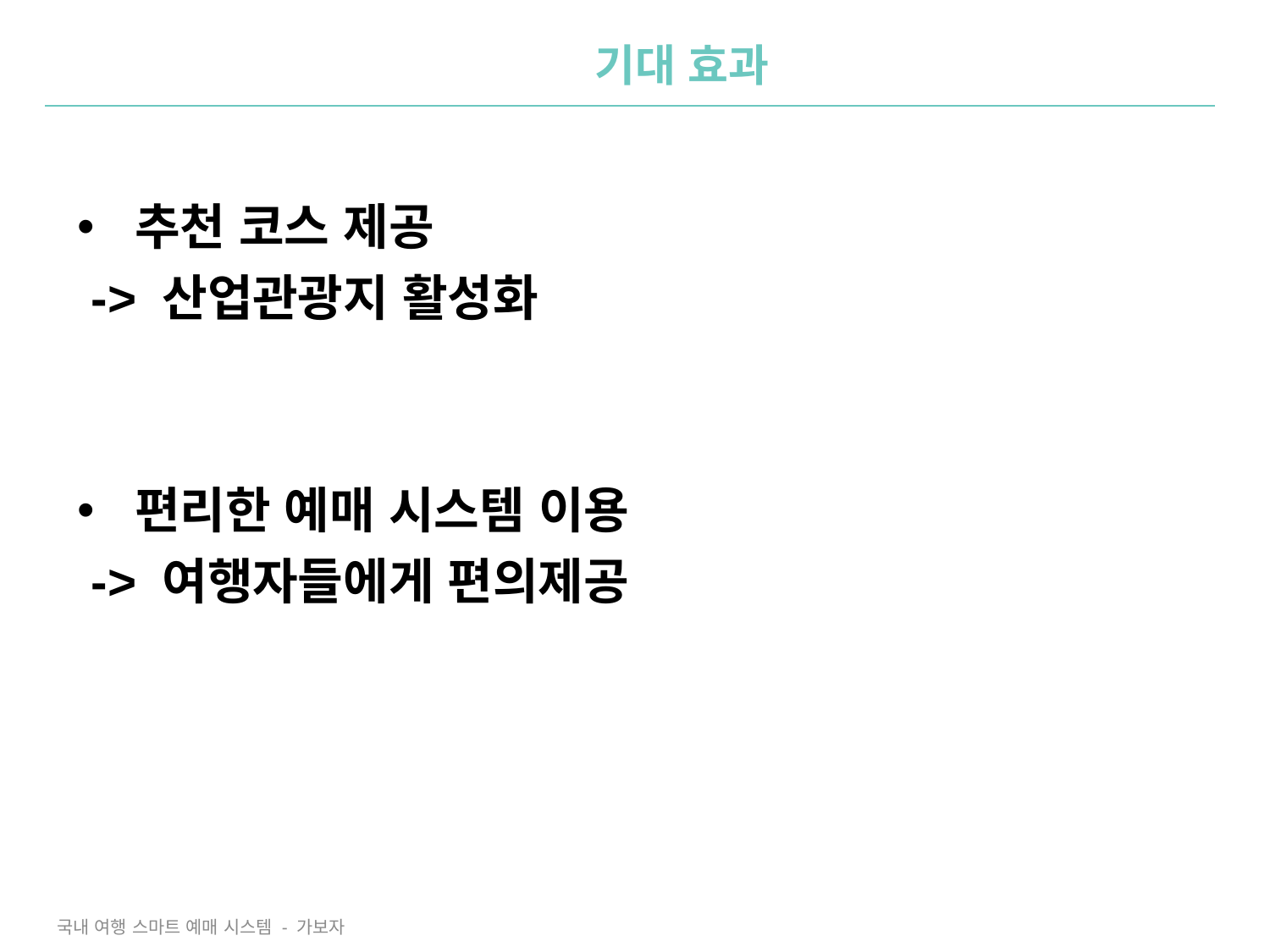

기대 효과
 추천 코스 제공
 -> 산업관광지 활성화

 편리한 예매 시스템 이용
 -> 여행자들에게 편의제공

국내 여행 스마트 예매 시스템 - 가보자